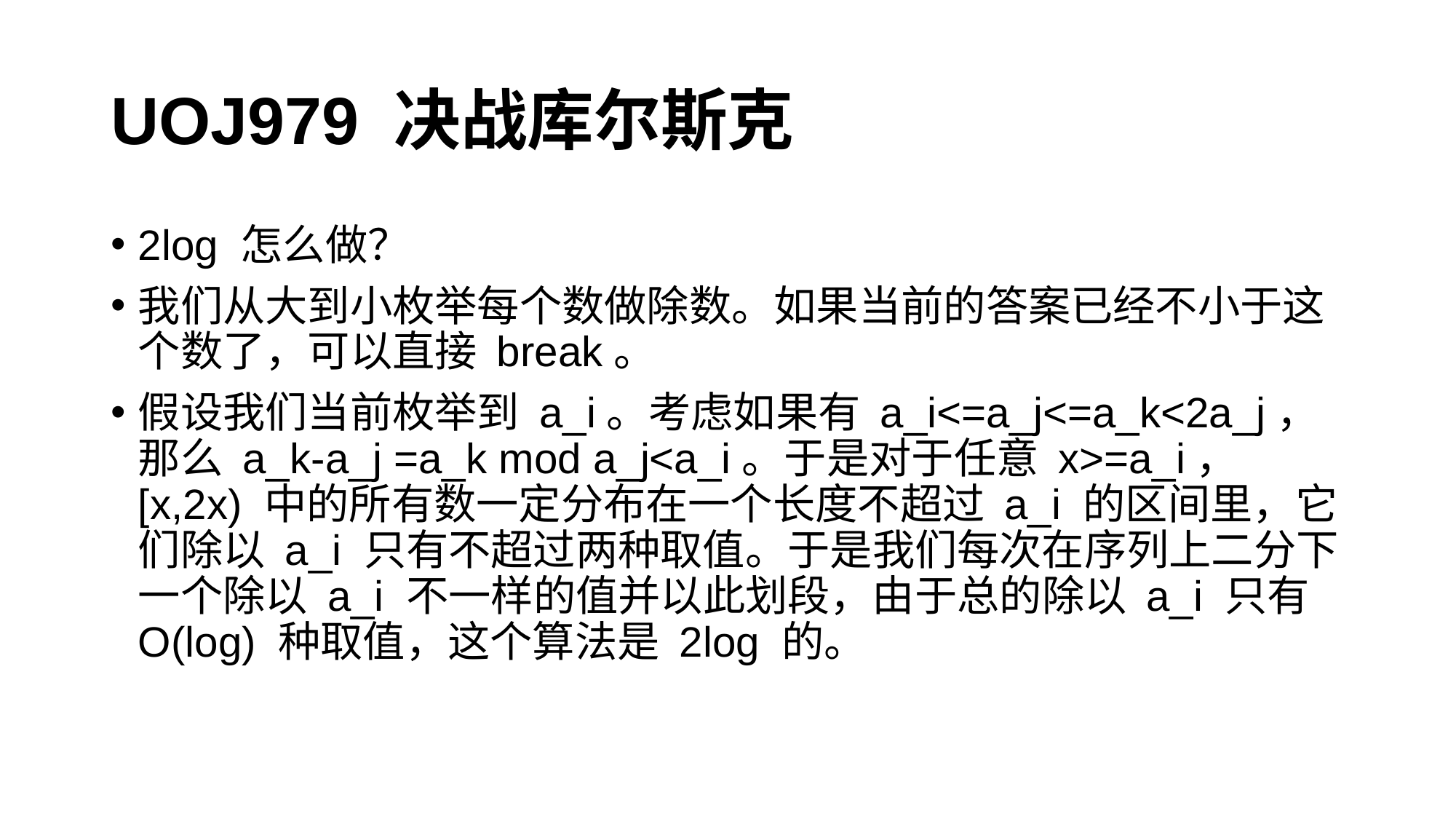

# UOJ979 决战库尔斯克
2log 怎么做？
我们从大到小枚举每个数做除数。如果当前的答案已经不小于这个数了，可以直接 break。
假设我们当前枚举到 a_i。考虑如果有 a_i<=a_j<=a_k<2a_j，那么 a_k-a_j =a_k mod a_j<a_i。于是对于任意 x>=a_i，[x,2x) 中的所有数一定分布在一个长度不超过 a_i 的区间里，它们除以 a_i 只有不超过两种取值。于是我们每次在序列上二分下一个除以 a_i 不一样的值并以此划段，由于总的除以 a_i 只有 O(log) 种取值，这个算法是 2log 的。